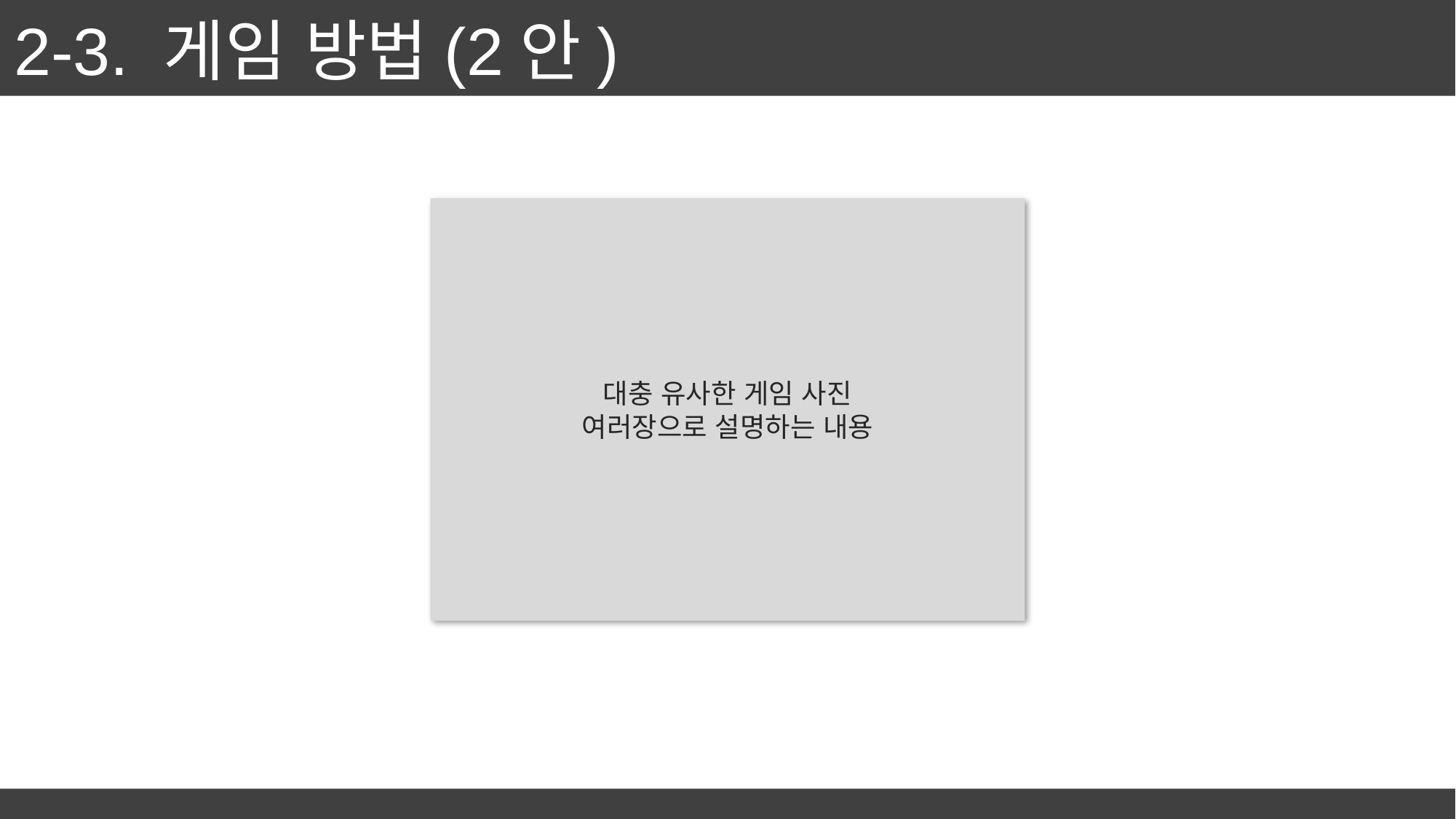

2-3. 게임 방법(2안)
대충 유사한 게임 사진
여러장으로 설명하는 내용